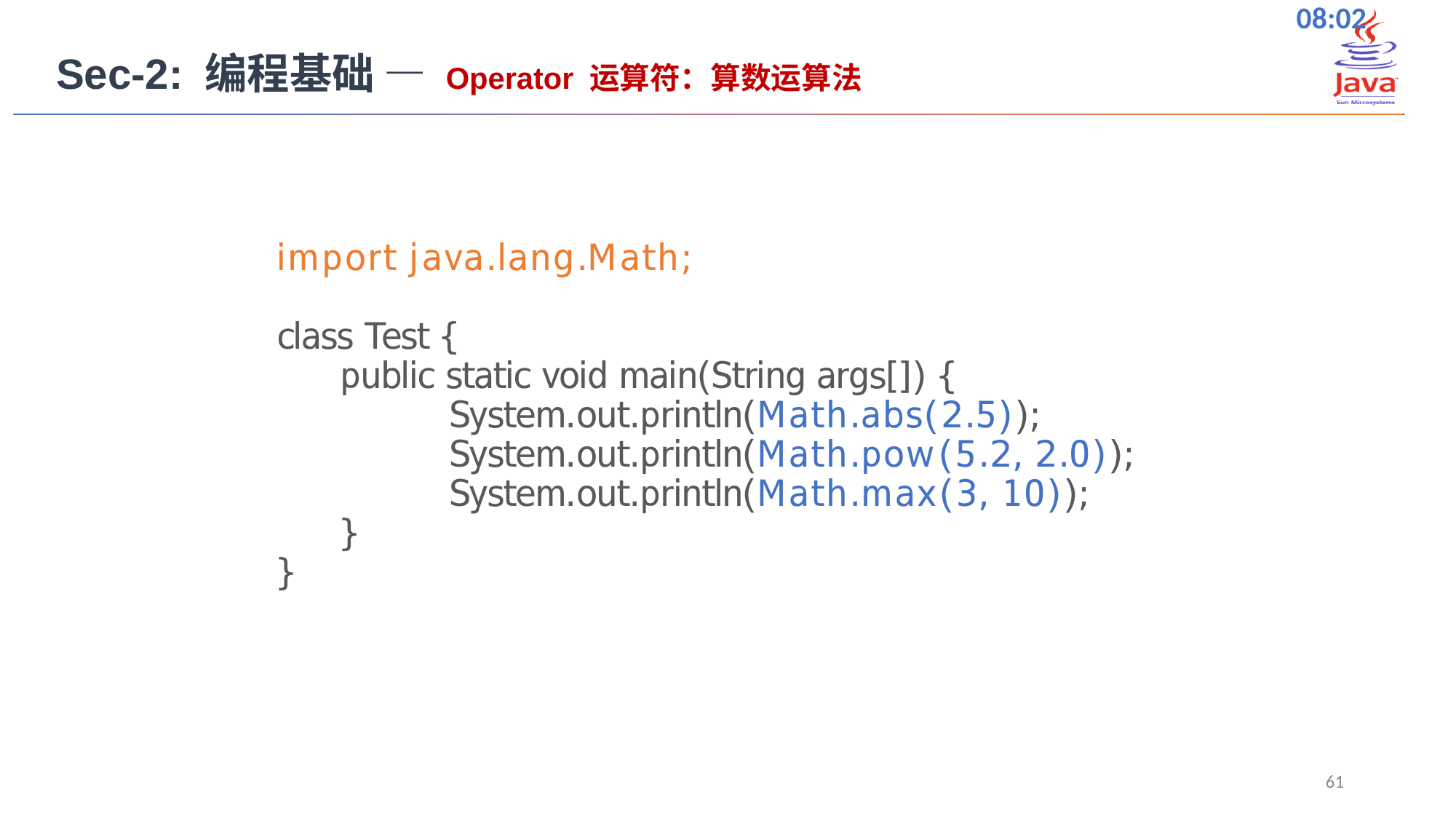

Sec-2: 编程基础 — Operator 运算符：算数运算法
import java.lang.Math;

class Test {
	public static void main(String args[]) {
		System.out.println(Math.abs(2.5));
		System.out.println(Math.pow(5.2, 2.0));
		System.out.println(Math.max(3, 10));
	}
}
61